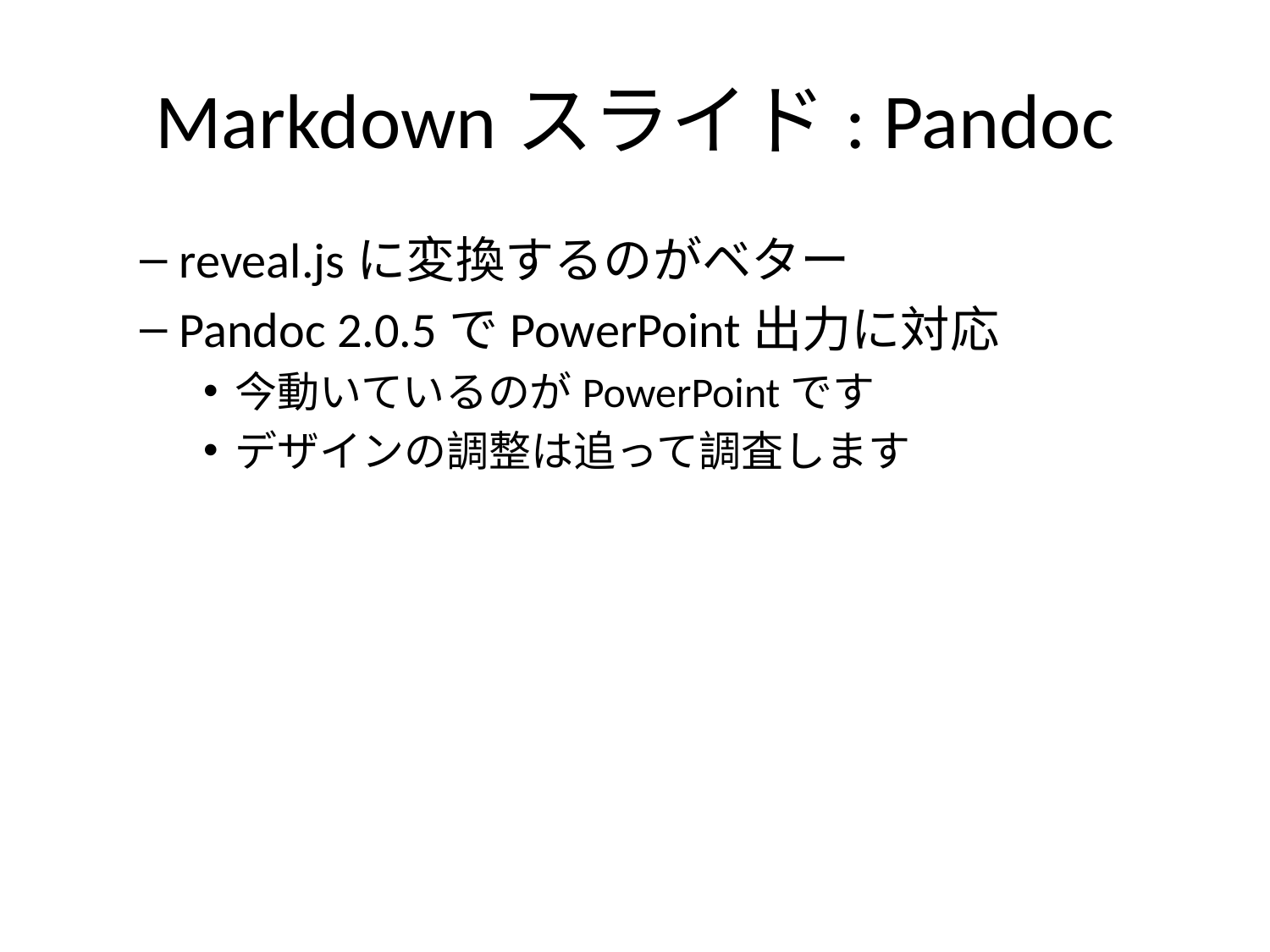

# Markdownスライド: Pandoc
reveal.jsに変換するのがベター
Pandoc 2.0.5でPowerPoint出力に対応
今動いているのがPowerPointです
デザインの調整は追って調査します